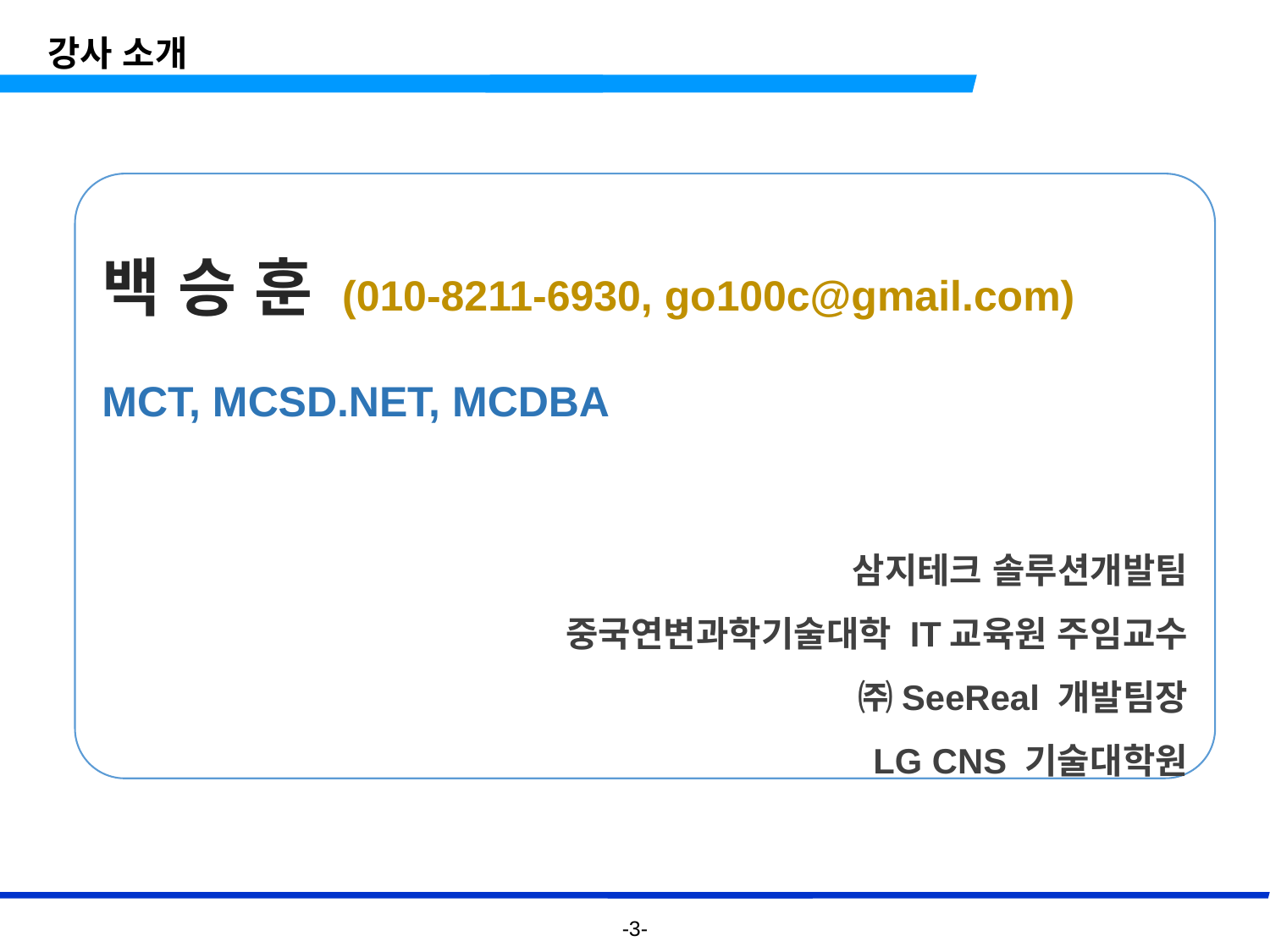

강사 소개
백 승 훈 (010-8211-6930, go100c@gmail.com)
MCT, MCSD.NET, MCDBA

삼지테크 솔루션개발팀
중국연변과학기술대학 IT교육원 주임교수
㈜SeeReal 개발팀장
LG CNS 기술대학원